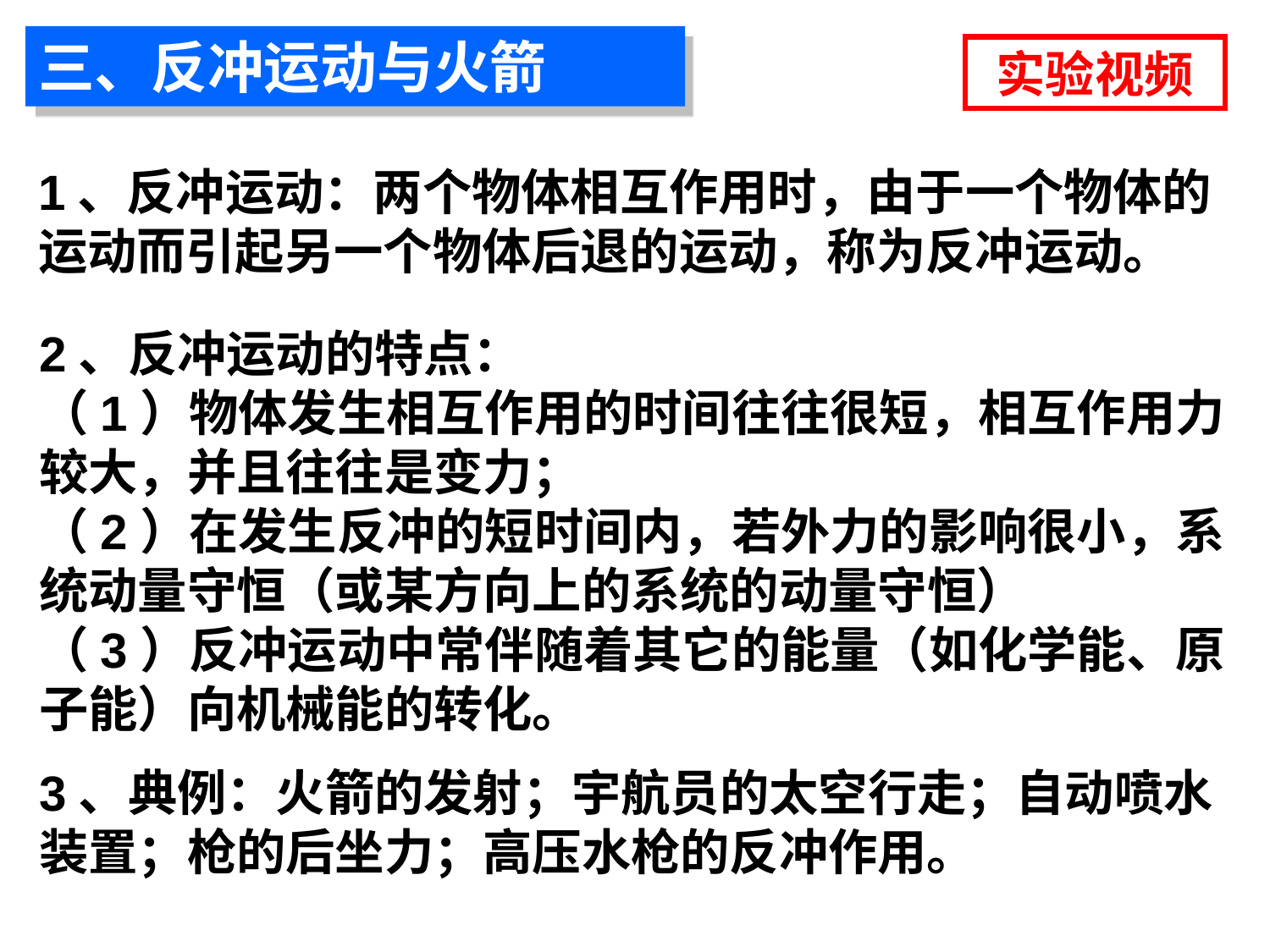

三、反冲运动与火箭
实验视频
1、反冲运动：两个物体相互作用时，由于一个物体的运动而引起另一个物体后退的运动，称为反冲运动。
2、反冲运动的特点：
（1）物体发生相互作用的时间往往很短，相互作用力较大，并且往往是变力；
（2）在发生反冲的短时间内，若外力的影响很小，系统动量守恒（或某方向上的系统的动量守恒）
（3）反冲运动中常伴随着其它的能量（如化学能、原子能）向机械能的转化。
3、典例：火箭的发射；宇航员的太空行走；自动喷水装置；枪的后坐力；高压水枪的反冲作用。